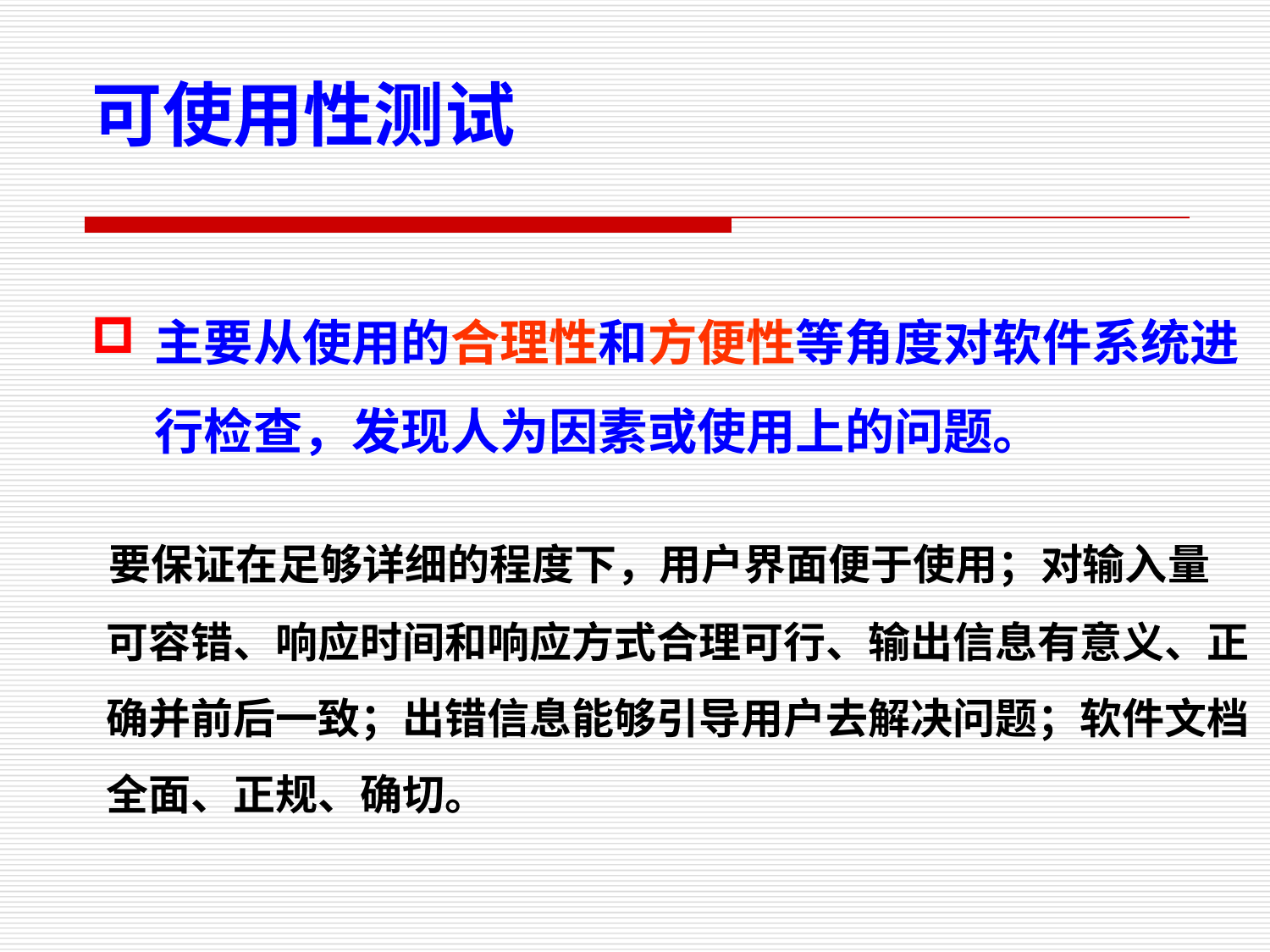

可使用性测试
主要从使用的合理性和方便性等角度对软件系统进行检查，发现人为因素或使用上的问题。
     要保证在足够详细的程度下，用户界面便于使用；对输入量可容错、响应时间和响应方式合理可行、输出信息有意义、正确并前后一致；出错信息能够引导用户去解决问题；软件文档全面、正规、确切。